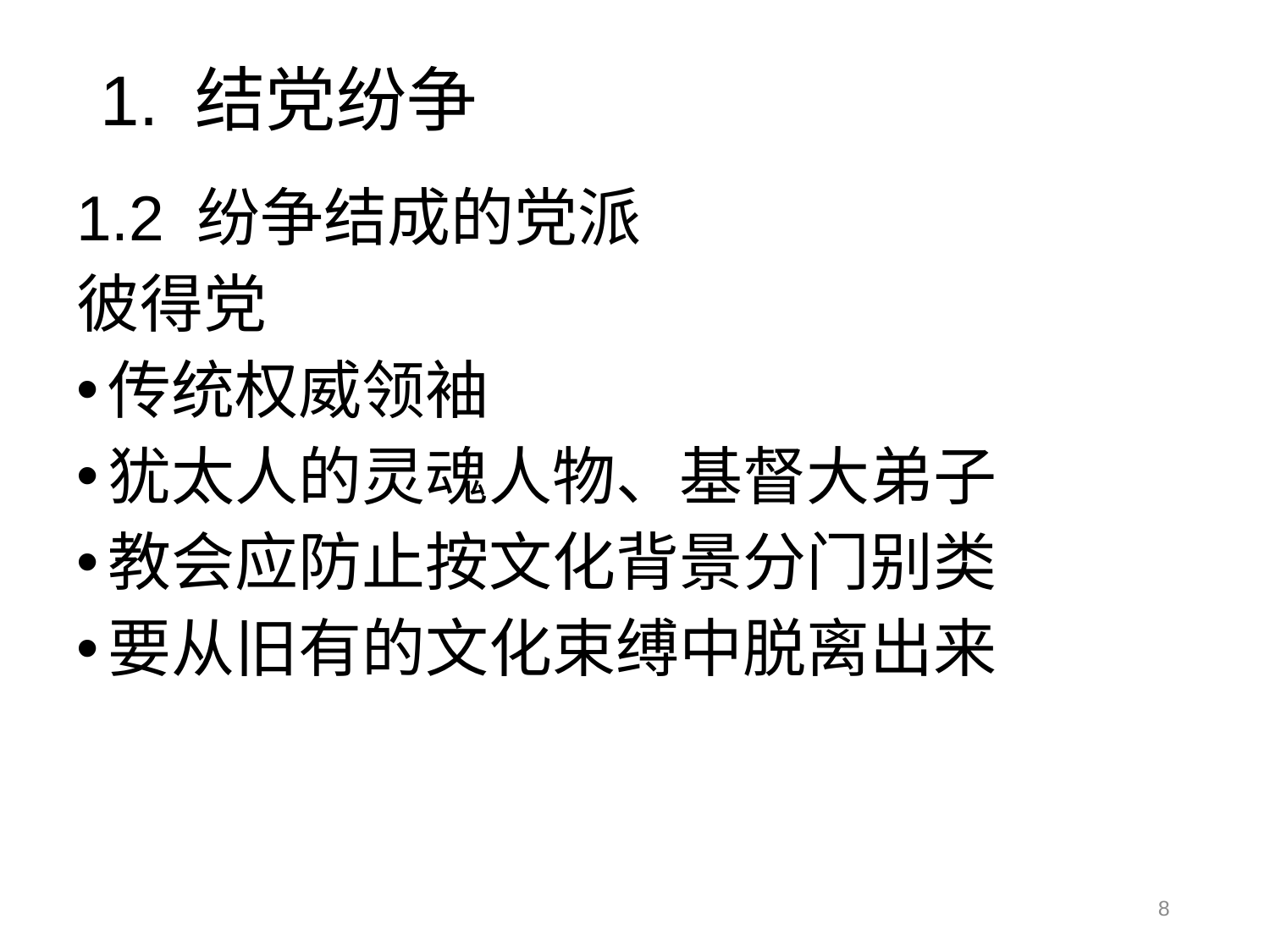

# 1. 结党纷争
1.2 纷争结成的党派
彼得党
传统权威领袖
犹太人的灵魂人物、基督大弟子
教会应防止按文化背景分门别类
要从旧有的文化束缚中脱离出来
8